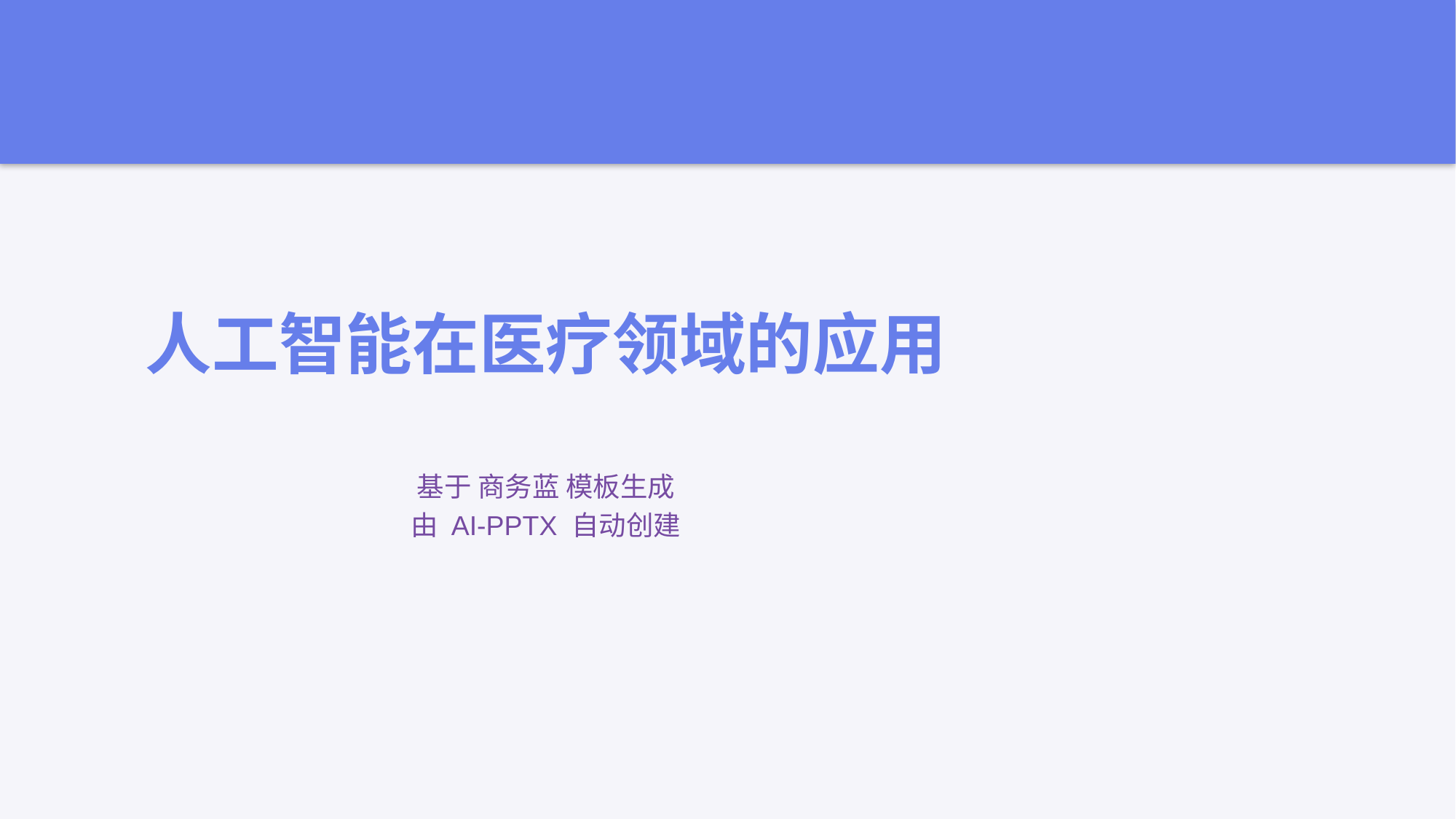

# 人工智能在医疗领域的应用
基于 商务蓝 模板生成
由 AI-PPTX 自动创建